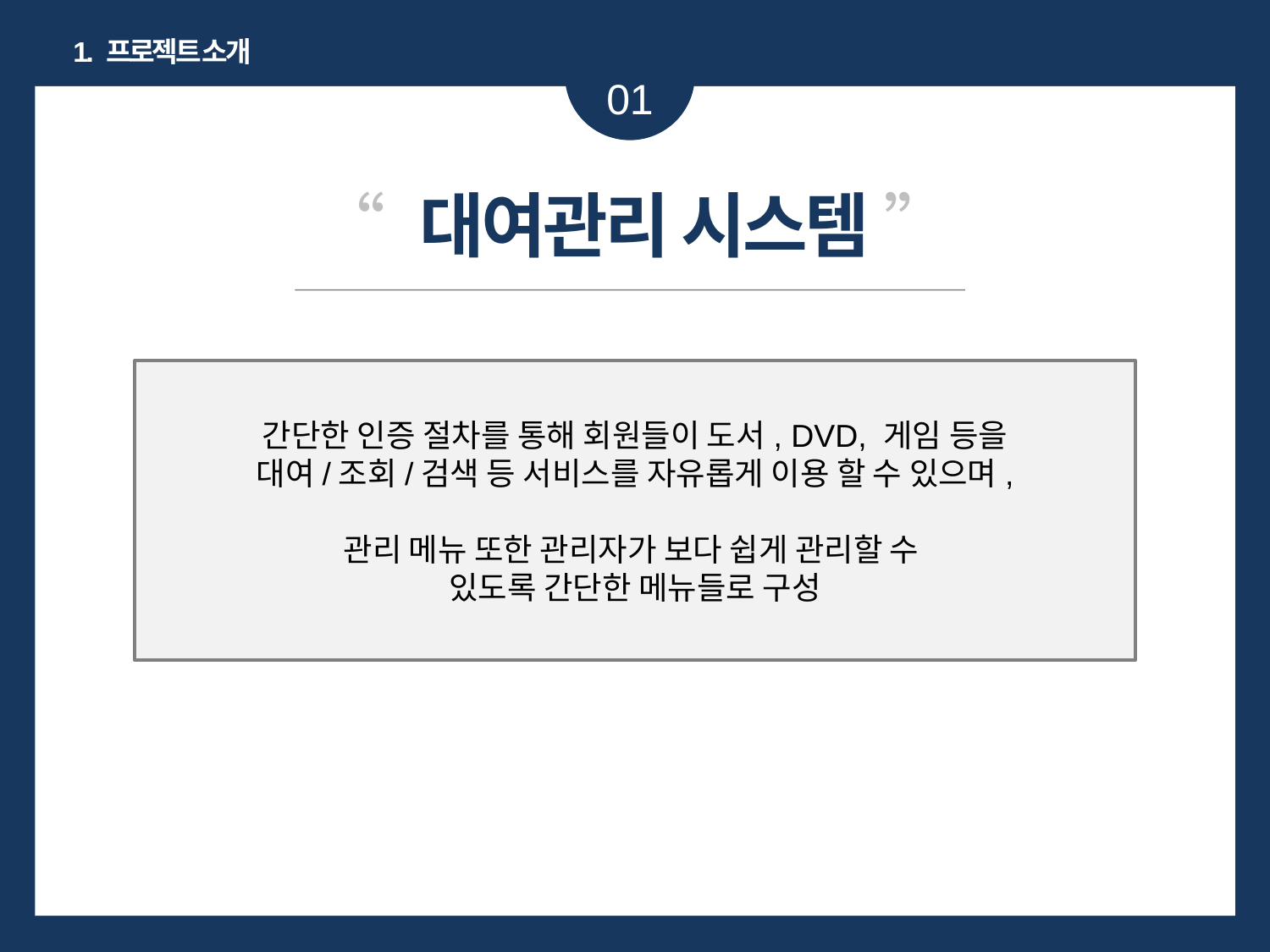

1. 프로젝트 소개
01

“ 대여관리 시스템 ”
간단한 인증 절차를 통해 회원들이 도서, DVD, 게임 등을
대여/조회/검색 등 서비스를 자유롭게 이용 할 수 있으며,
관리 메뉴 또한 관리자가 보다 쉽게 관리할 수
있도록 간단한 메뉴들로 구성